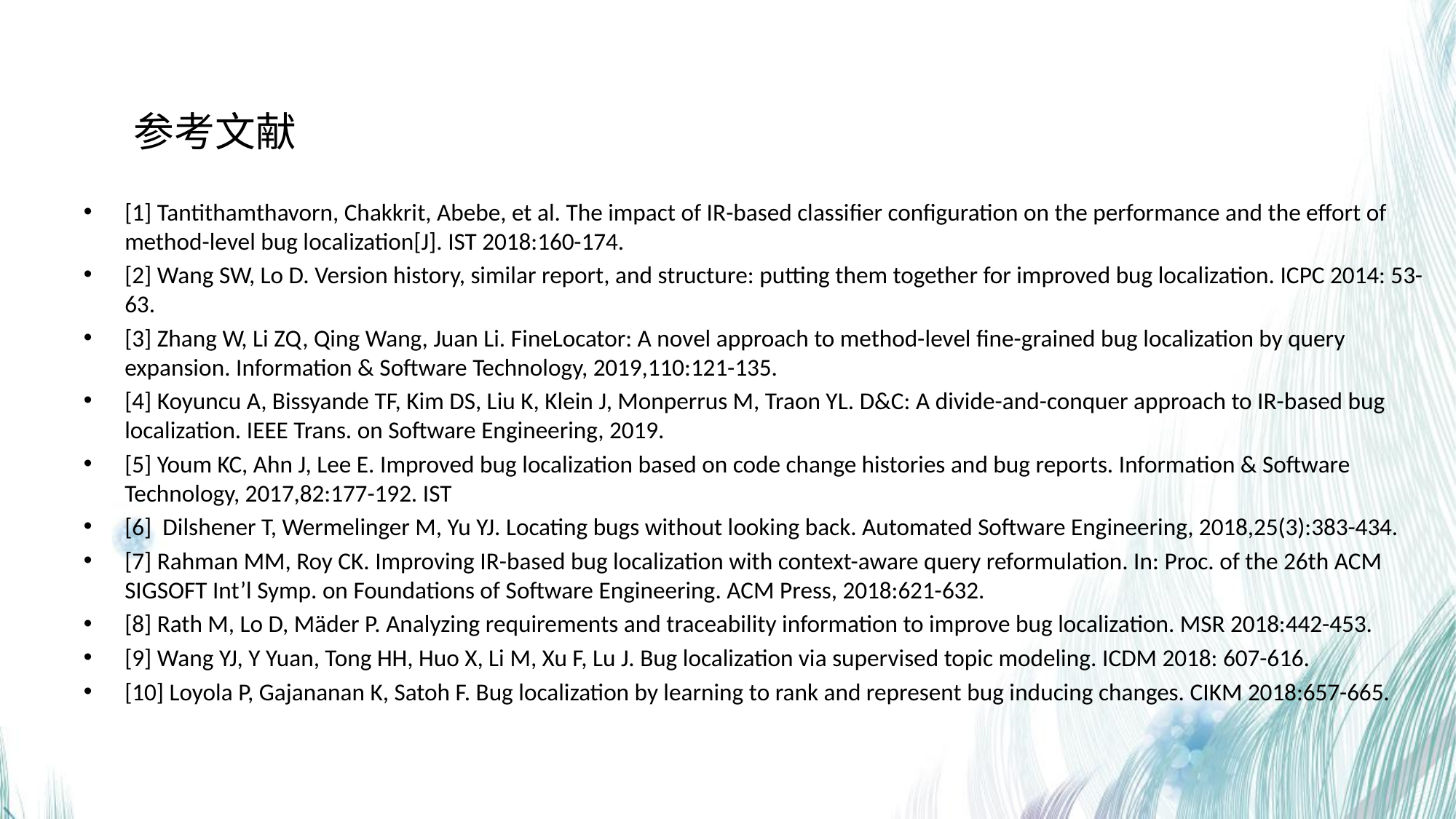

# 参考文献
[1] Tantithamthavorn, Chakkrit, Abebe, et al. The impact of IR-based classifier configuration on the performance and the effort of method-level bug localization[J]. IST 2018:160-174.
[2] Wang SW, Lo D. Version history, similar report, and structure: putting them together for improved bug localization. ICPC 2014: 53-63.
[3] Zhang W, Li ZQ, Qing Wang, Juan Li. FineLocator: A novel approach to method-level fine-grained bug localization by query expansion. Information & Software Technology, 2019,110:121-135.
[4] Koyuncu A, Bissyande TF, Kim DS, Liu K, Klein J, Monperrus M, Traon YL. D&C: A divide-and-conquer approach to IR-based bug localization. IEEE Trans. on Software Engineering, 2019.
[5] Youm KC, Ahn J, Lee E. Improved bug localization based on code change histories and bug reports. Information & Software Technology, 2017,82:177-192. IST
[6]  Dilshener T, Wermelinger M, Yu YJ. Locating bugs without looking back. Automated Software Engineering, 2018,25(3):383-434.
[7] Rahman MM, Roy CK. Improving IR-based bug localization with context-aware query reformulation. In: Proc. of the 26th ACM SIGSOFT Int’l Symp. on Foundations of Software Engineering. ACM Press, 2018:621-632.
[8] Rath M, Lo D, Mäder P. Analyzing requirements and traceability information to improve bug localization. MSR 2018:442-453.
[9] Wang YJ, Y Yuan, Tong HH, Huo X, Li M, Xu F, Lu J. Bug localization via supervised topic modeling. ICDM 2018: 607-616.
[10] Loyola P, Gajananan K, Satoh F. Bug localization by learning to rank and represent bug inducing changes. CIKM 2018:657-665.